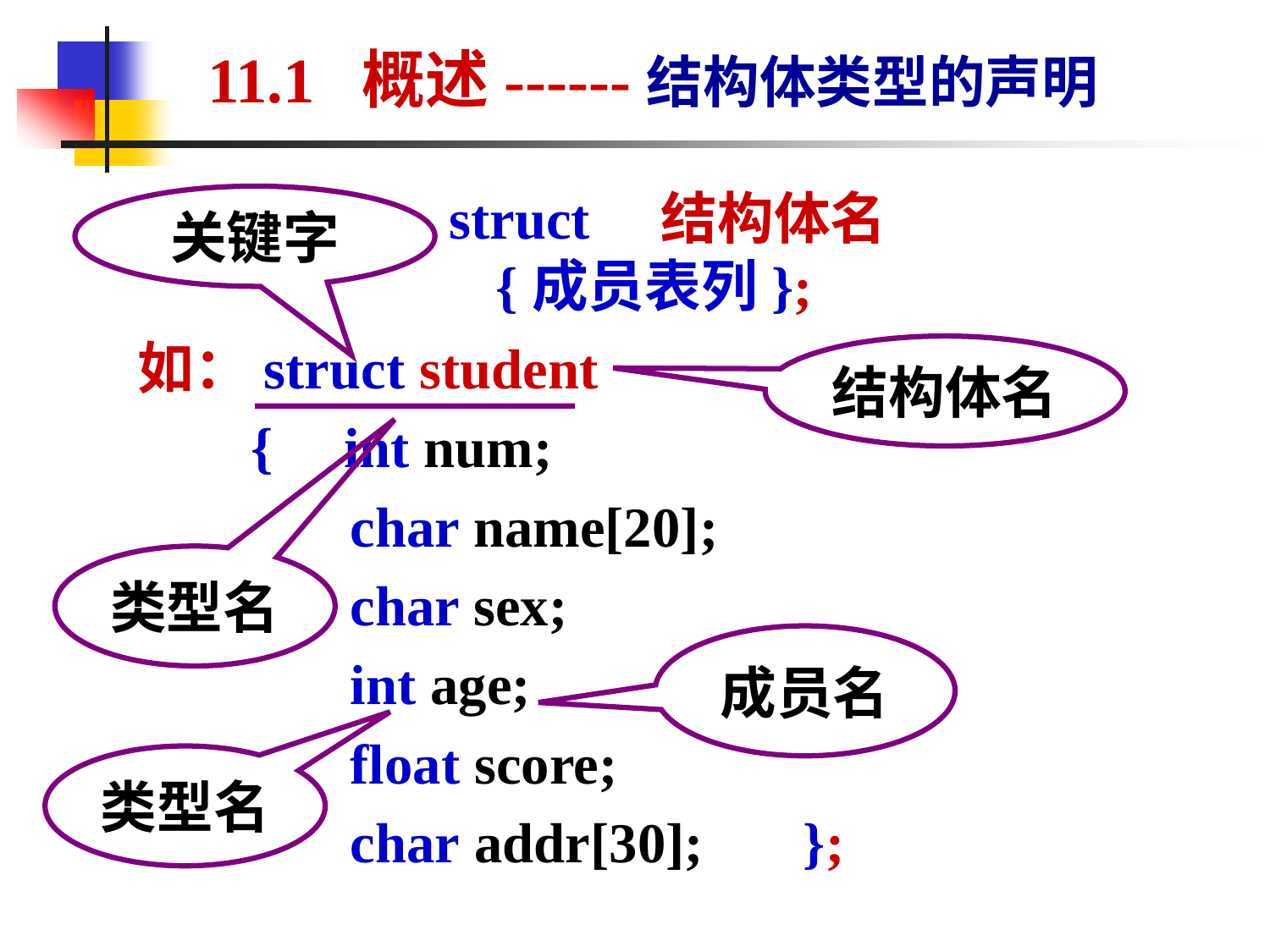

11.1  概述------结构体类型的声明
一般形式：  struct    结构体名
                          {成员表列};
关键字

如：struct student
        {     int num;
               char name[20];
               char sex;
               int age;
               float score;
               char addr[30];       };
结构体名

类型名
成员名
类型名